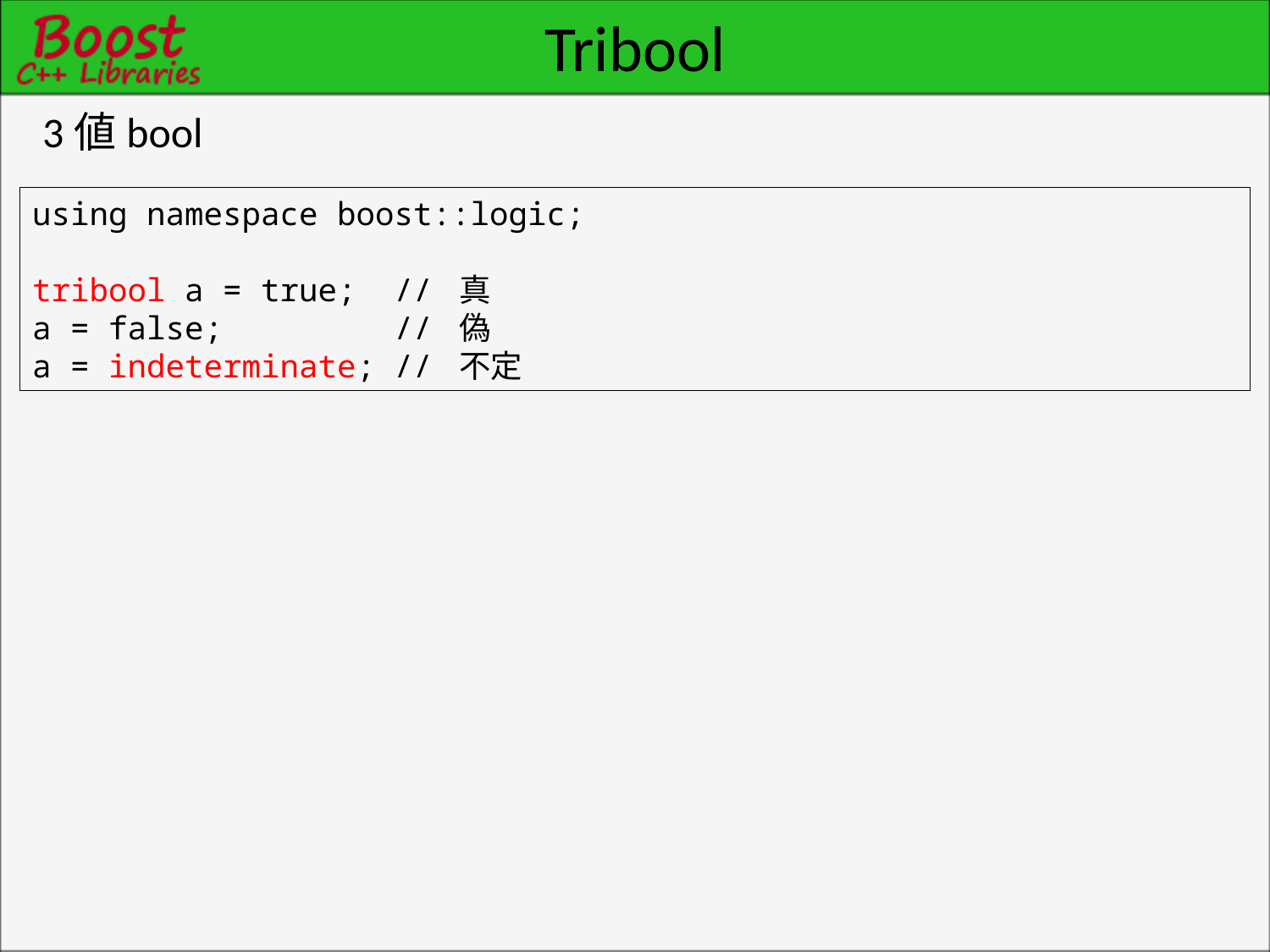

# Tribool
3値bool
using namespace boost::logic;

tribool a = true;  // 真
a = false;         // 偽
a = indeterminate; // 不定